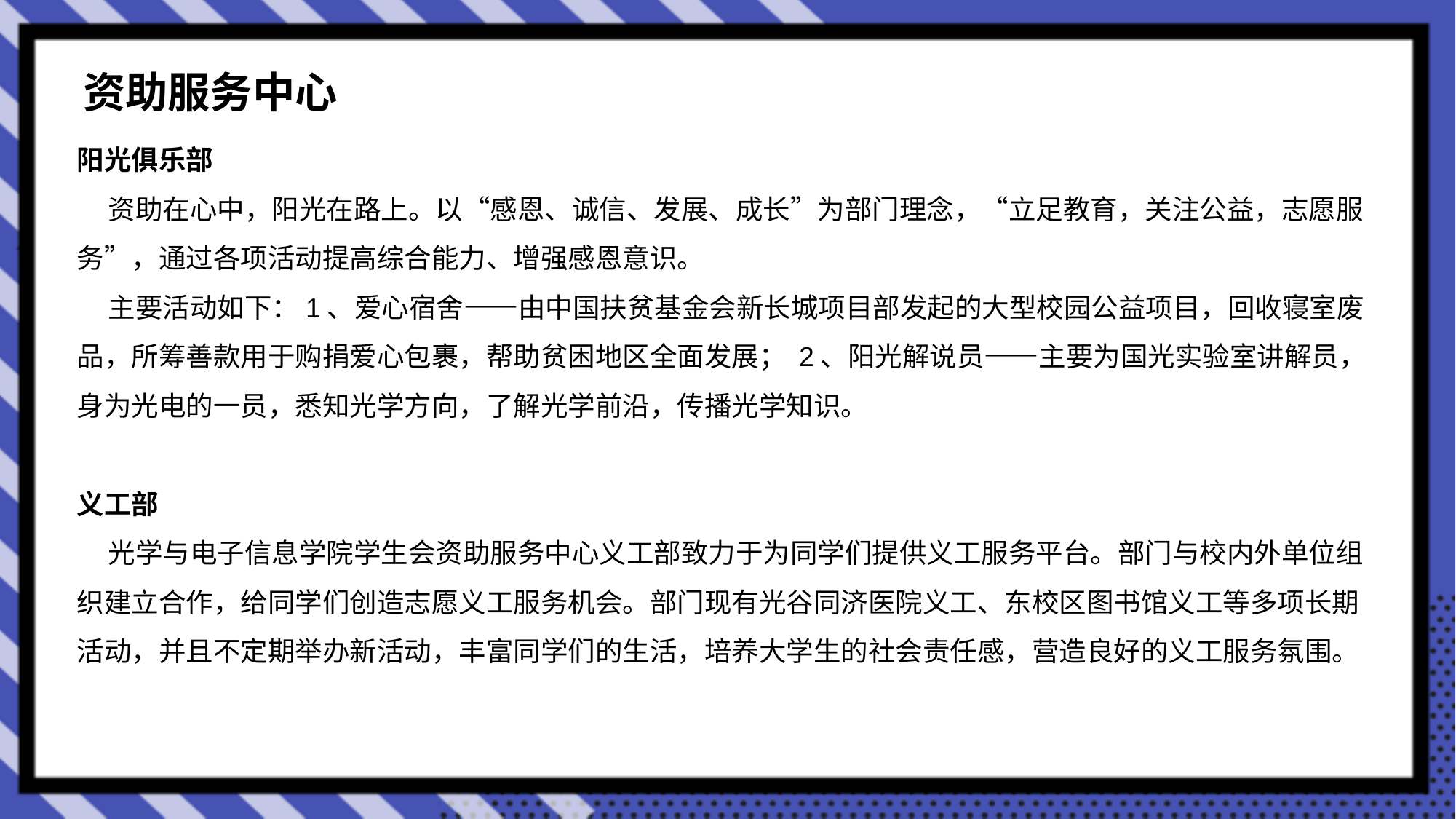

资助服务中心
阳光俱乐部
    资助在心中，阳光在路上。以“感恩、诚信、发展、成长”为部门理念，“立足教育，关注公益，志愿服务”，通过各项活动提高综合能力、增强感恩意识。
    主要活动如下：1、爱心宿舍——由中国扶贫基金会新长城项目部发起的大型校园公益项目，回收寝室废品，所筹善款用于购捐爱心包裹，帮助贫困地区全面发展； 2、阳光解说员——主要为国光实验室讲解员，身为光电的一员，悉知光学方向，了解光学前沿，传播光学知识。

义工部
    光学与电子信息学院学生会资助服务中心义工部致力于为同学们提供义工服务平台。部门与校内外单位组织建立合作，给同学们创造志愿义工服务机会。部门现有光谷同济医院义工、东校区图书馆义工等多项长期活动，并且不定期举办新活动，丰富同学们的生活，培养大学生的社会责任感，营造良好的义工服务氛围。